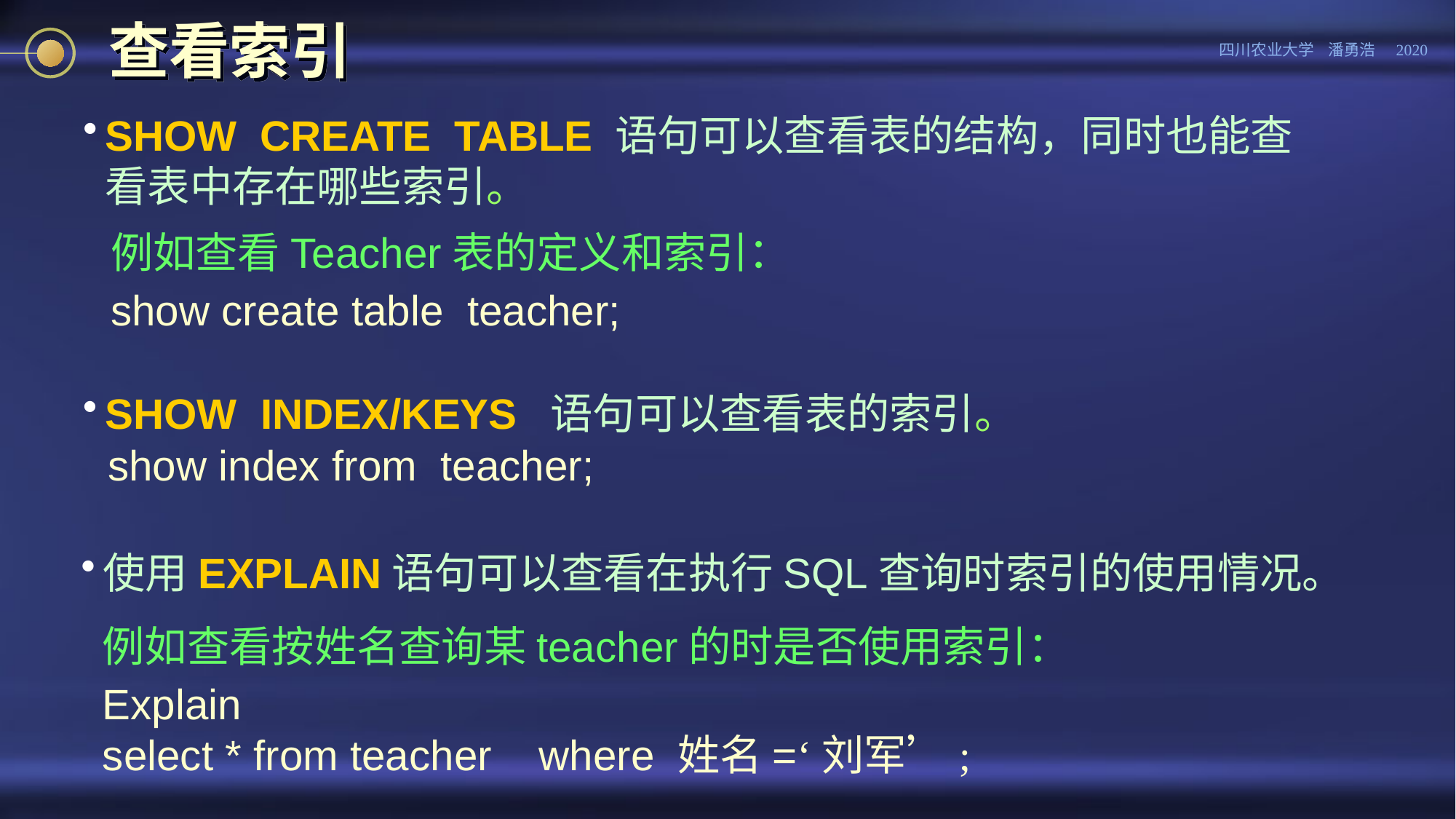

# 查看索引
SHOW  CREATE  TABLE 语句可以查看表的结构，同时也能查看表中存在哪些索引。
例如查看Teacher表的定义和索引：
show create table  teacher;

SHOW  INDEX/KEYS  语句可以查看表的索引。
show index from  teacher;

使用EXPLAIN语句可以查看在执行SQL查询时索引的使用情况。
例如查看按姓名查询某teacher的时是否使用索引：
Explain
select * from teacher    where 姓名=‘刘军’;